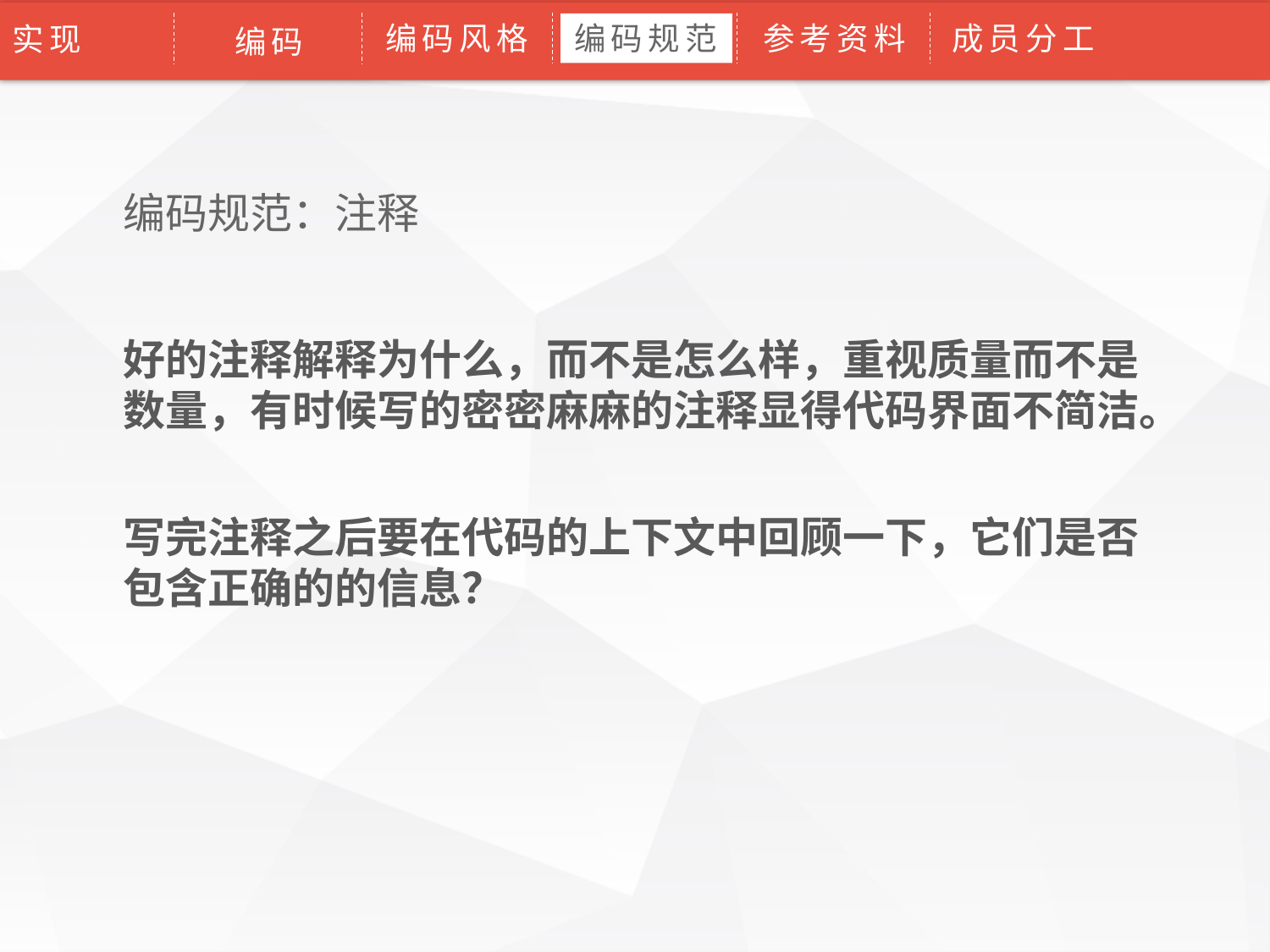

编码风格
编码规范
参考资料
成员分工
论文绪论
实现
研究背景
研究方法
研究结果
问题讨论
论文总结

编码
编码规范：注释
好的注释解释为什么，而不是怎么样，重视质量而不是数量，有时候写的密密麻麻的注释显得代码界面不简洁。

写完注释之后要在代码的上下文中回顾一下，它们是否包含正确的的信息？